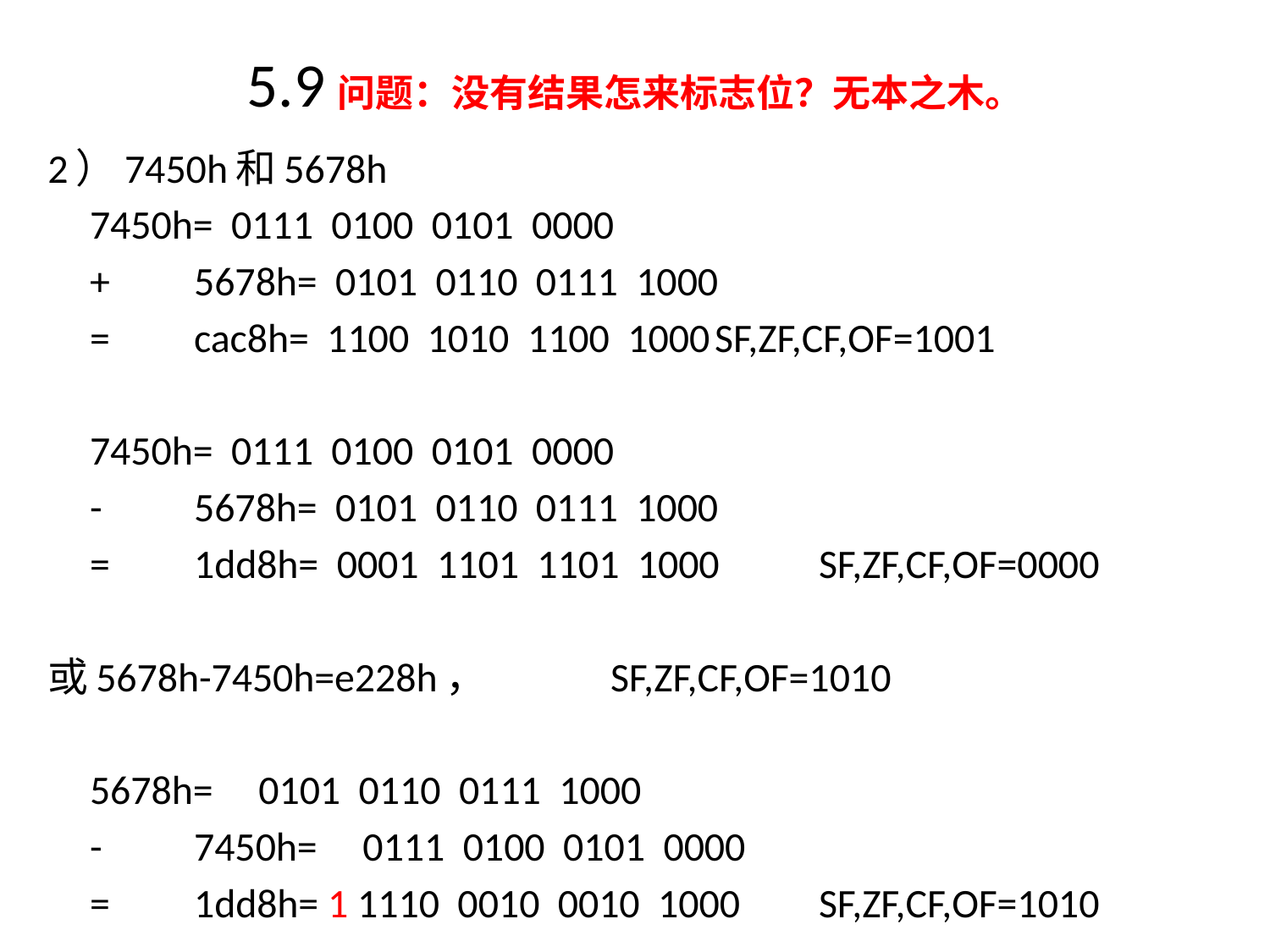

# 5.9问题：没有结果怎来标志位？无本之木。
2）7450h和5678h
		7450h=  0111  0100  0101  0000
	+	5678h=  0101  0110  0111  1000
	=	cac8h=  1100  1010  1100  1000	SF,ZF,CF,OF=1001

		7450h=  0111  0100  0101  0000
	-	5678h=  0101  0110  0111  1000
	=	1dd8h=  0001  1101  1101  1000	SF,ZF,CF,OF=0000

或5678h-7450h=e228h，	 		SF,ZF,CF,OF=1010

		5678h=     0101  0110  0111  1000
	-	7450h=     0111  0100  0101  0000
	=	1dd8h= 1 1110  0010  0010  1000	SF,ZF,CF,OF=1010